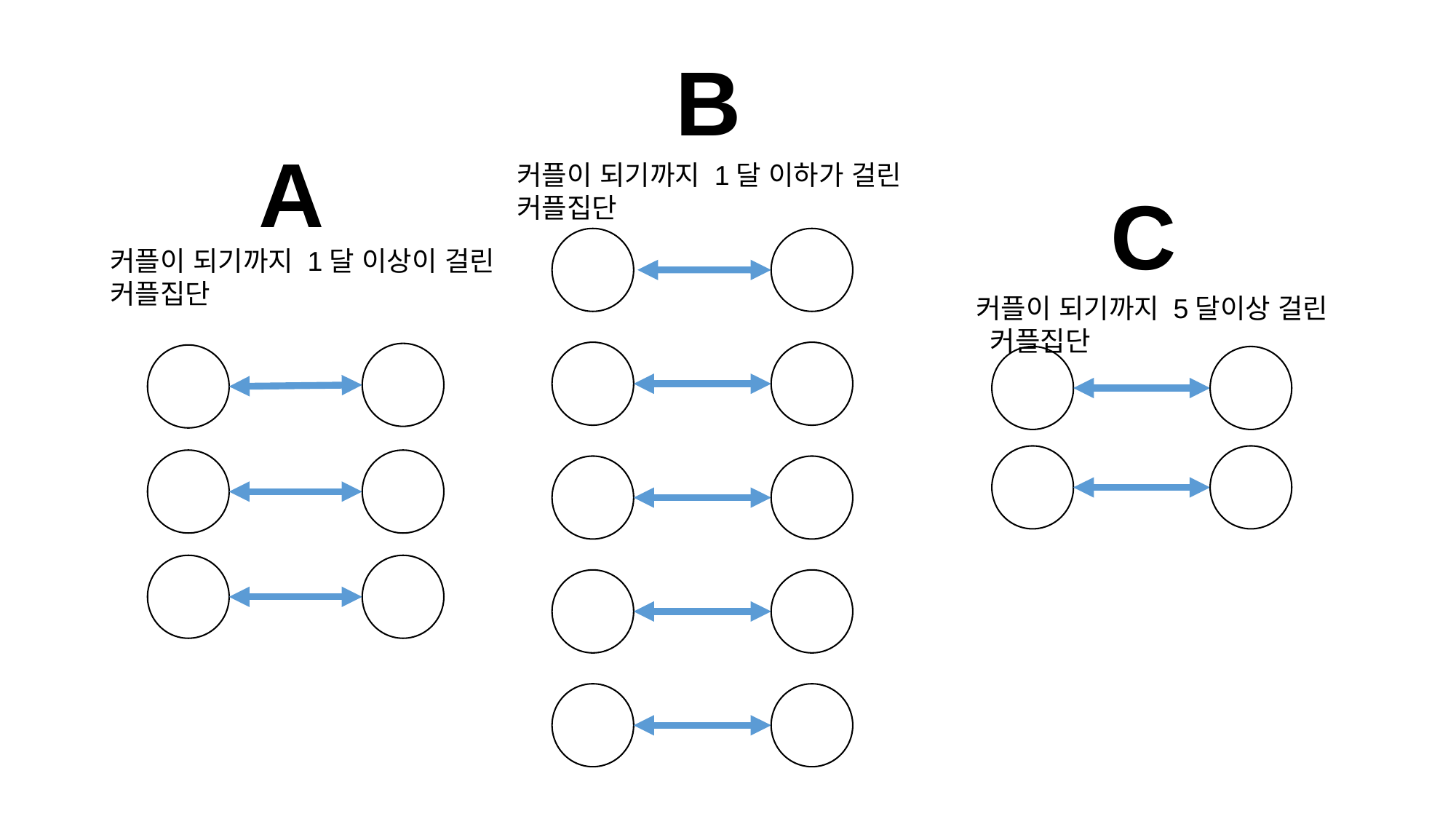

B
커플이 되기까지 1달 이하가 걸린 커플집단

A
커플이 되기까지 1달 이상이 걸린 커플집단

C
커플이 되기까지 5달이상 걸린
 커플집단